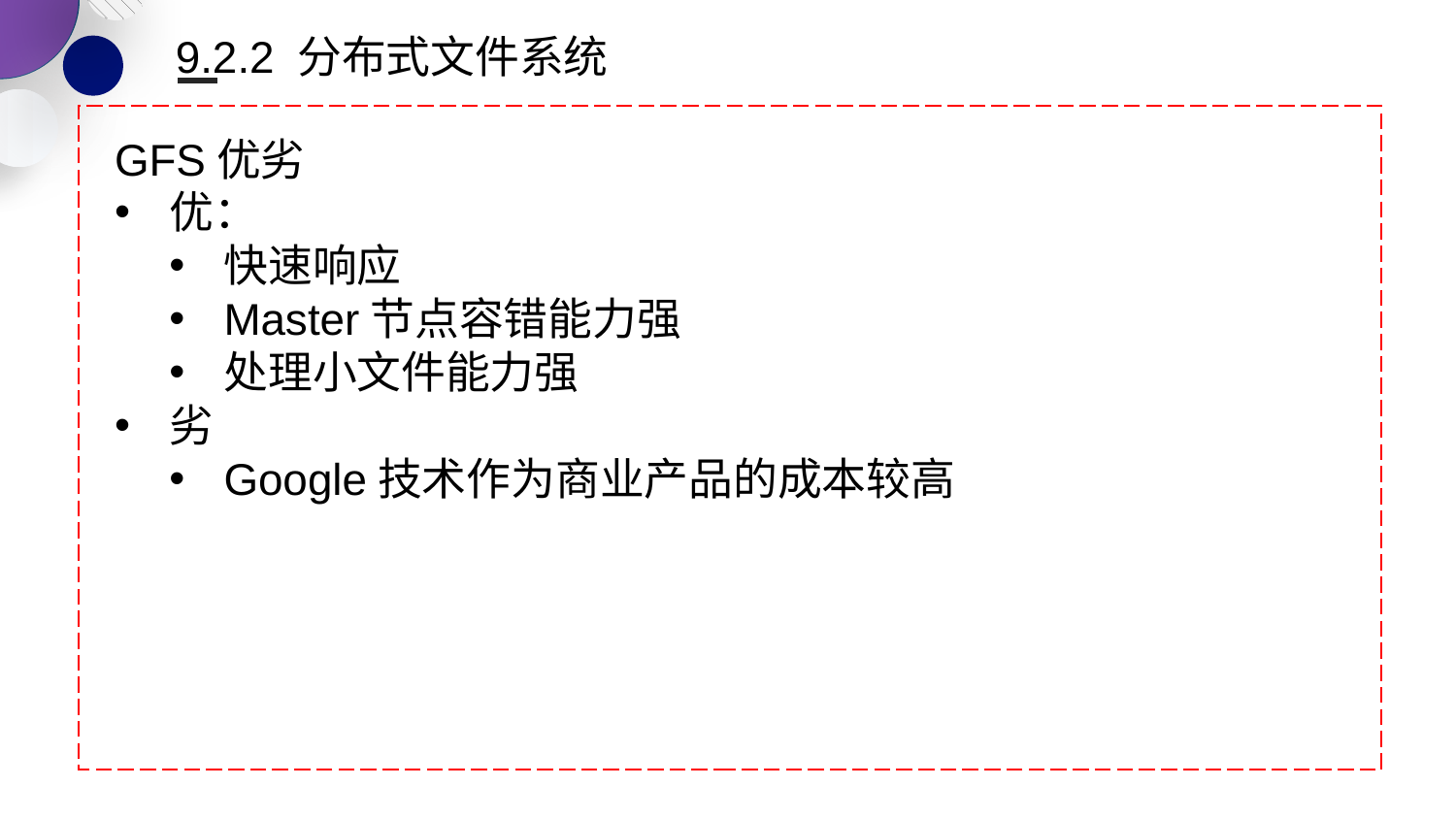

9.2.2 分布式文件系统

GFS优劣
优：
快速响应
Master节点容错能力强
处理小文件能力强
劣
Google技术作为商业产品的成本较高